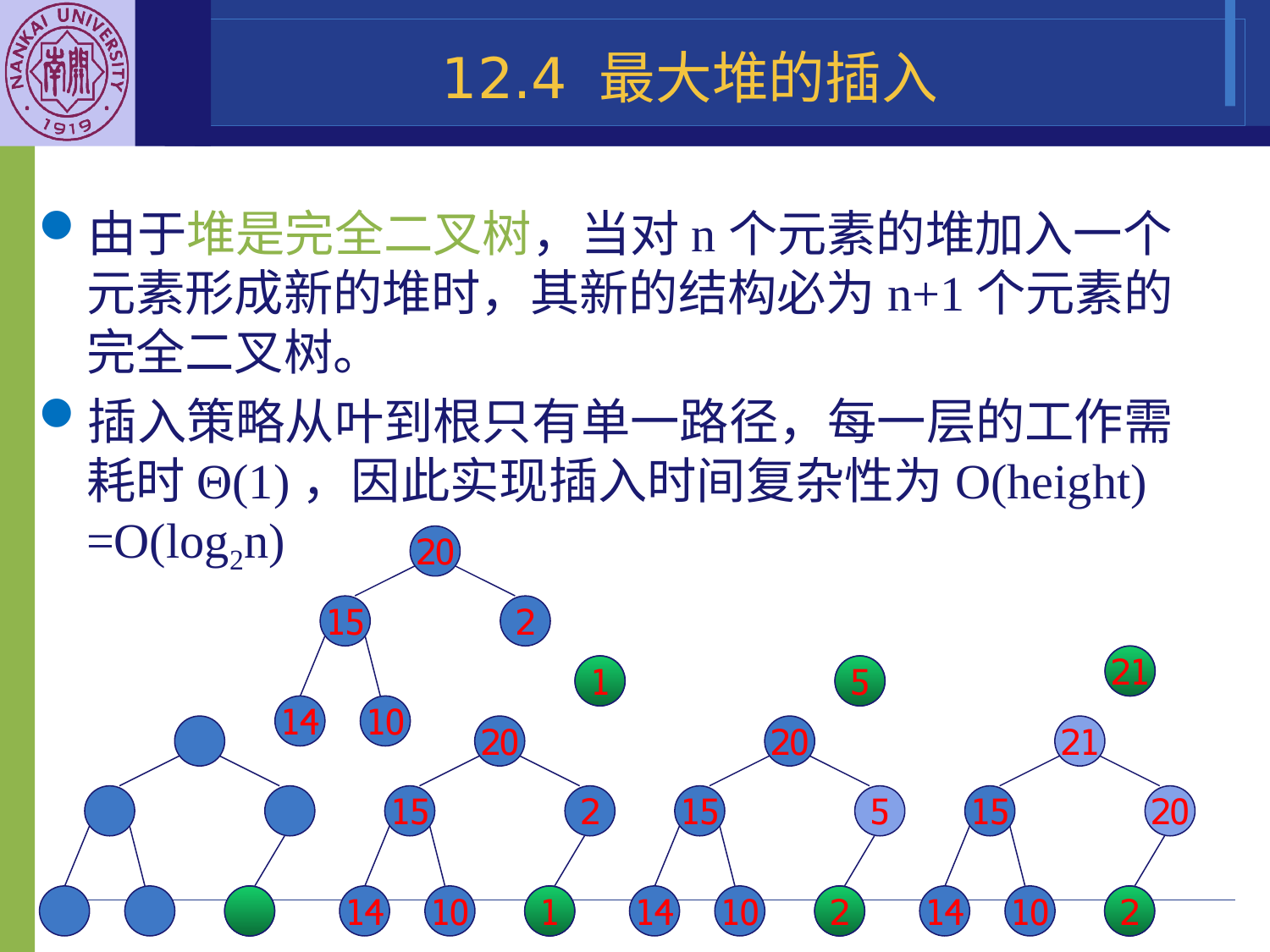

12.4 最大堆的插入
30

由于堆是完全二叉树，当对n个元素的堆加入一个元素形成新的堆时，其新的结构必为n+1个元素的完全二叉树。
插入策略从叶到根只有单一路径，每一层的工作需耗时Θ(1)，因此实现插入时间复杂性为O(height) =O(log2n)
20

15
2

21
21
1
5
1
5
14
10

20
20
21

15
2
15
5
15
20

14
10
1
14
10
2
14
10
2

1
2
2